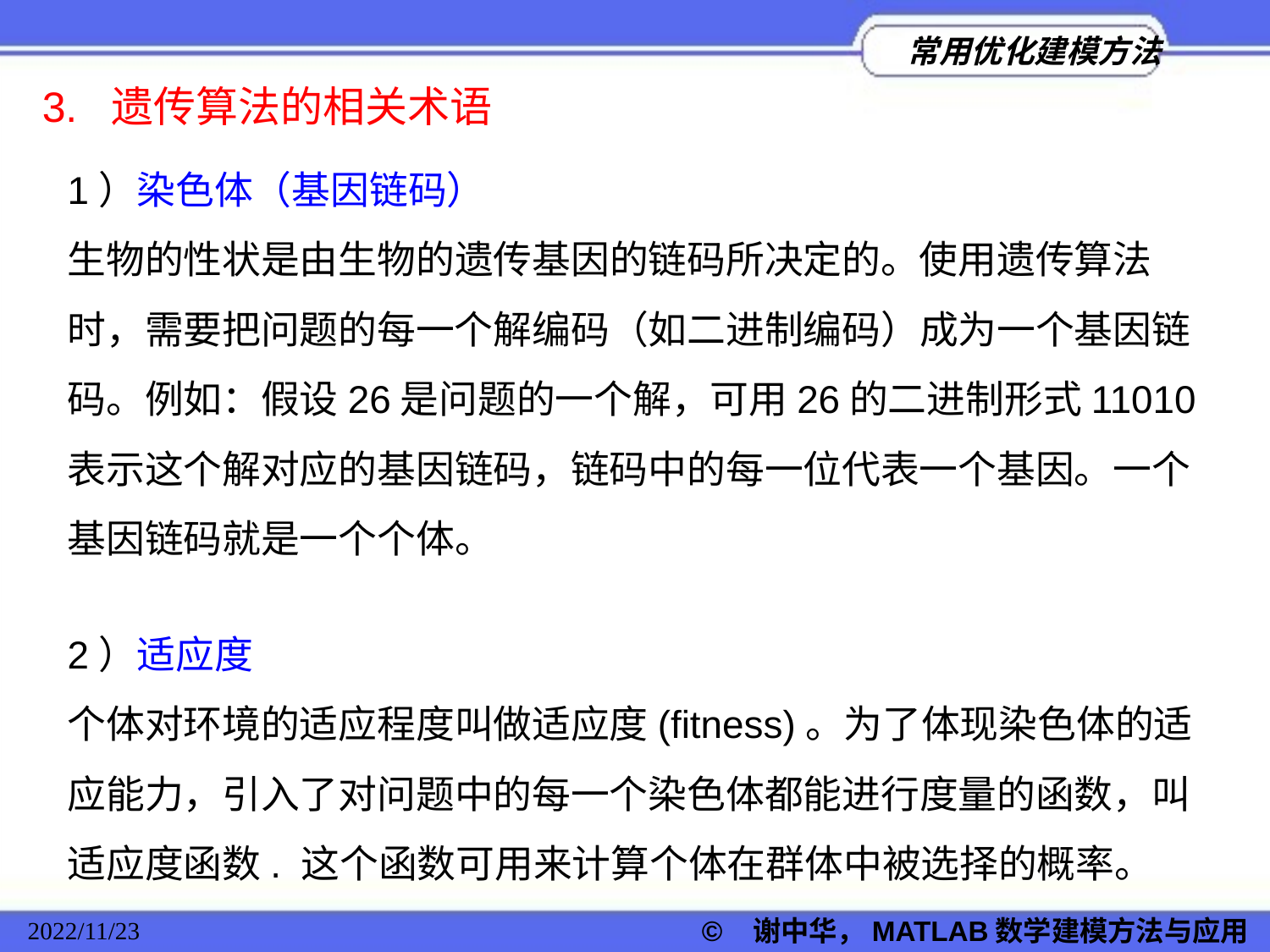

3.  遗传算法的相关术语
1）染色体（基因链码）
生物的性状是由生物的遗传基因的链码所决定的。使用遗传算法时，需要把问题的每一个解编码（如二进制编码）成为一个基因链码。例如：假设26是问题的一个解，可用26的二进制形式11010表示这个解对应的基因链码，链码中的每一位代表一个基因。一个基因链码就是一个个体。
2）适应度
个体对环境的适应程度叫做适应度(fitness)。为了体现染色体的适应能力，引入了对问题中的每一个染色体都能进行度量的函数，叫适应度函数. 这个函数可用来计算个体在群体中被选择的概率。
2022/11/23
©   谢中华，MATLAB数学建模方法与应用